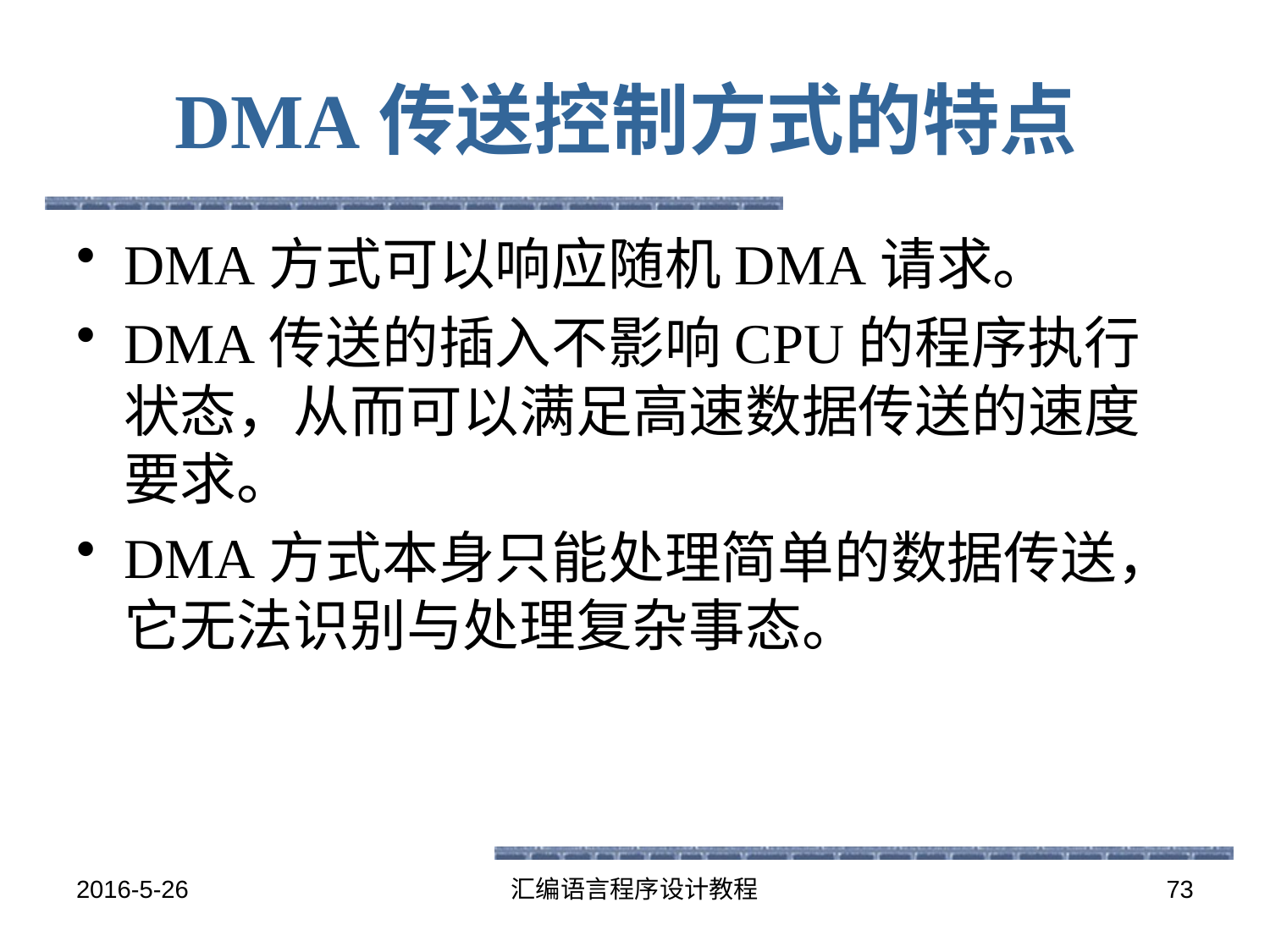

# DMA传送控制方式的特点
DMA方式可以响应随机DMA请求。
DMA传送的插入不影响CPU的程序执行状态，从而可以满足高速数据传送的速度要求。
DMA方式本身只能处理简单的数据传送，它无法识别与处理复杂事态。
2016-5-26
汇编语言程序设计教程
73